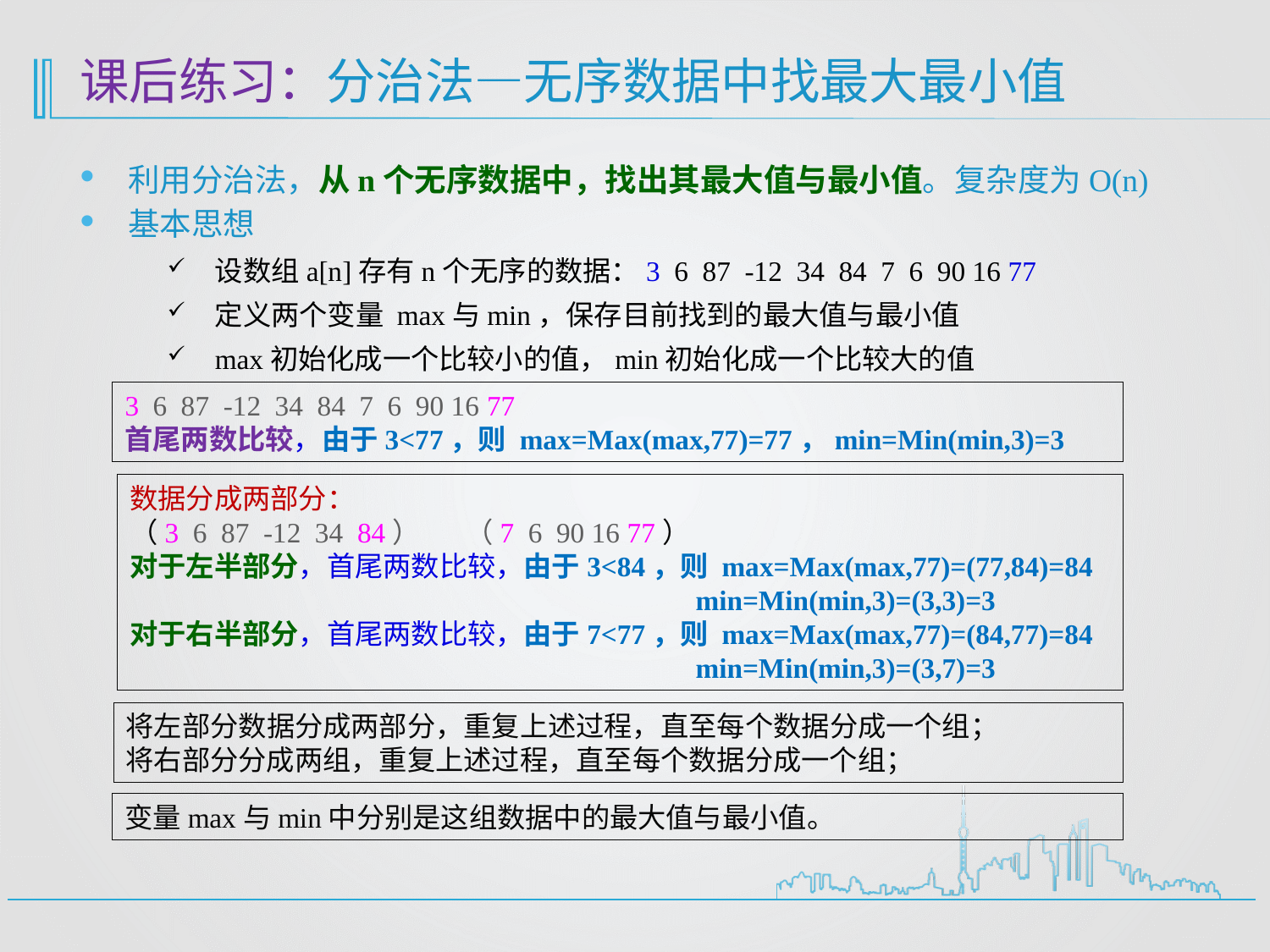

# 课后练习：分治法—无序数据中找最大最小值
利用分治法，从n个无序数据中，找出其最大值与最小值。复杂度为O(n)
基本思想
设数组a[n]存有n个无序的数据：3  6  87  -12  34  84  7  6  90 16 77
定义两个变量 max与min，保存目前找到的最大值与最小值
max初始化成一个比较小的值，min初始化成一个比较大的值
3  6  87  -12  34  84  7  6  90 16 77
首尾两数比较，由于3<77，则 max=Max(max,77)=77，min=Min(min,3)=3
数据分成两部分：
（3  6  87  -12  34  84）       （7  6  90 16 77）
对于左半部分，首尾两数比较，由于3<84，则 max=Max(max,77)=(77,84)=84
                                                                                 min=Min(min,3)=(3,3)=3
对于右半部分，首尾两数比较，由于7<77，则 max=Max(max,77)=(84,77)=84
                                                                                 min=Min(min,3)=(3,7)=3
将左部分数据分成两部分，重复上述过程，直至每个数据分成一个组；
将右部分分成两组，重复上述过程，直至每个数据分成一个组；
变量max与min中分别是这组数据中的最大值与最小值。